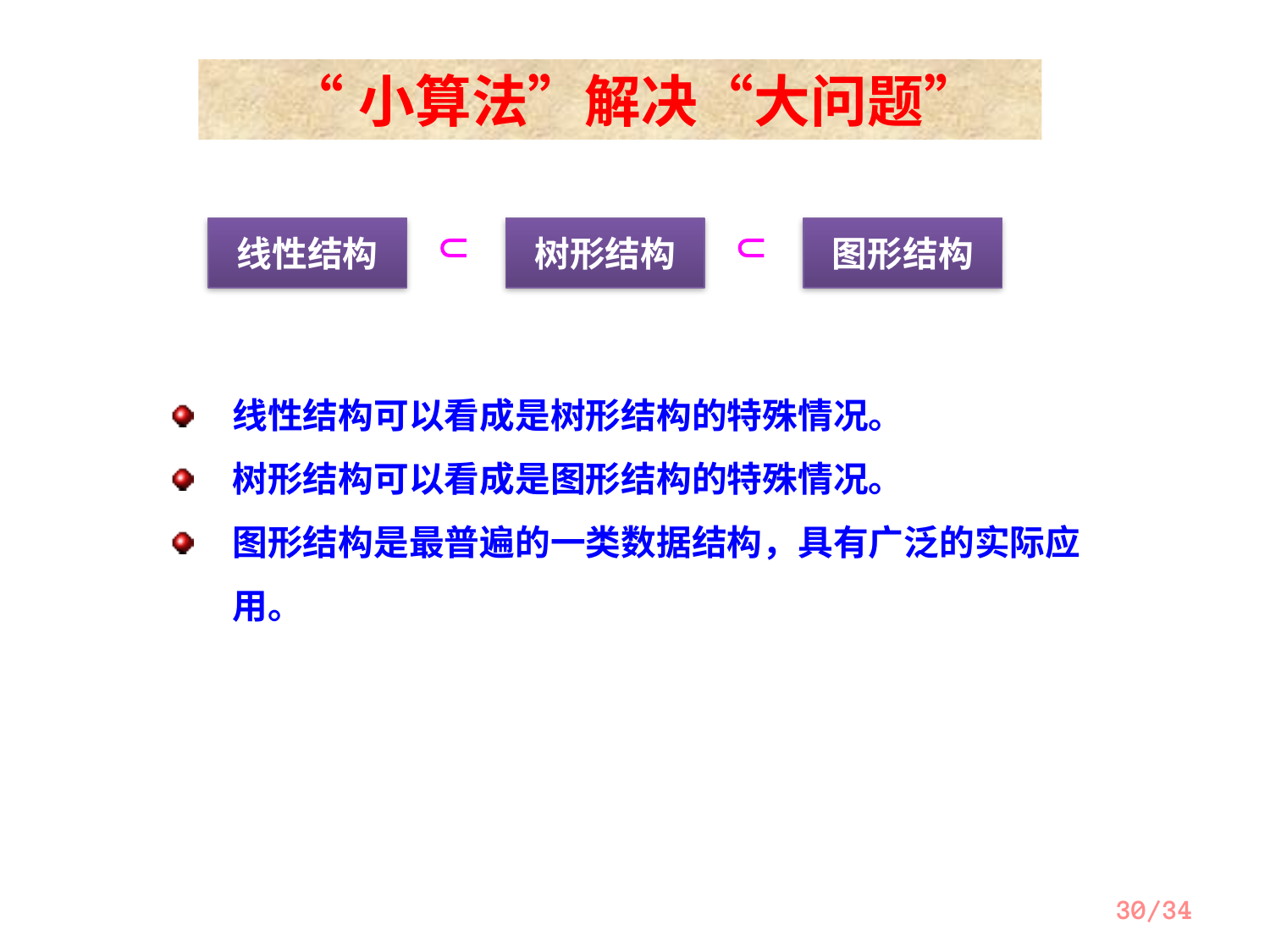

“小算法”解决“大问题”
线性结构
⊂
树形结构
⊂
图形结构
线性结构可以看成是树形结构的特殊情况。
树形结构可以看成是图形结构的特殊情况。
图形结构是最普遍的一类数据结构，具有广泛的实际应用。
30/34